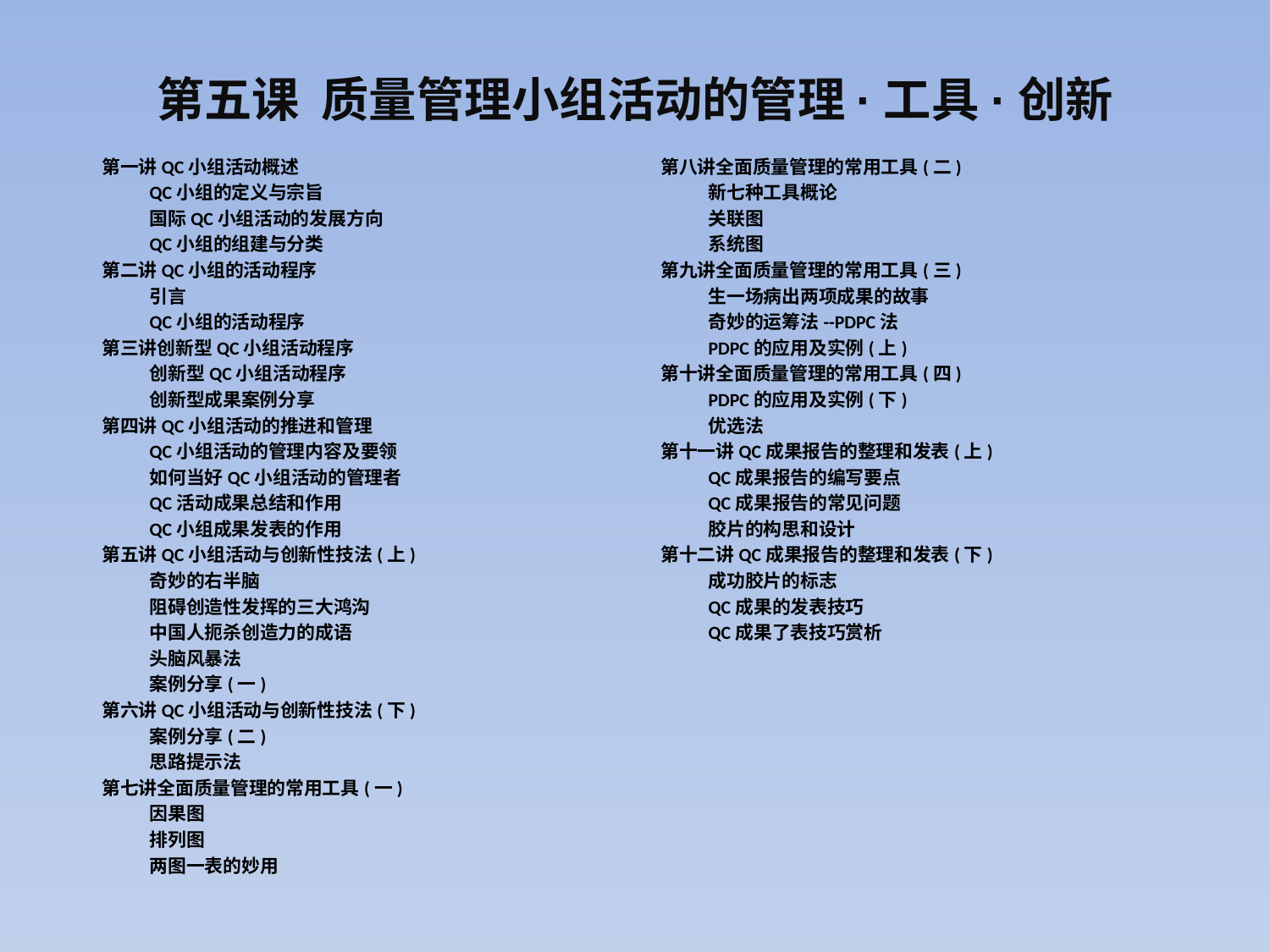

# 第五课  质量管理小组活动的管理·工具·创新
第一讲QC小组活动概述
	QC小组的定义与宗旨
	国际QC小组活动的发展方向
	QC小组的组建与分类
第二讲QC小组的活动程序
	引言
	QC小组的活动程序
第三讲创新型QC小组活动程序
	创新型QC小组活动程序
	创新型成果案例分享
第四讲QC小组活动的推进和管理
	QC小组活动的管理内容及要领
	如何当好QC小组活动的管理者
	QC活动成果总结和作用
	QC小组成果发表的作用
第五讲QC小组活动与创新性技法(上)
	奇妙的右半脑
	阻碍创造性发挥的三大鸿沟
	中国人扼杀创造力的成语
	头脑风暴法
	案例分享(一)
第六讲QC小组活动与创新性技法(下)
	案例分享(二)
	思路提示法
第七讲全面质量管理的常用工具(一)
	因果图
	排列图
	两图一表的妙用
第八讲全面质量管理的常用工具(二)
	新七种工具概论
	关联图
	系统图
第九讲全面质量管理的常用工具(三)
	生一场病出两项成果的故事
	奇妙的运筹法--PDPC法
	PDPC的应用及实例(上)
第十讲全面质量管理的常用工具(四)
	PDPC的应用及实例(下)
	优选法
第十一讲QC成果报告的整理和发表(上)
	QC成果报告的编写要点
	QC成果报告的常见问题
	胶片的构思和设计
第十二讲QC成果报告的整理和发表(下)
	成功胶片的标志
	QC成果的发表技巧
	QC成果了表技巧赏析